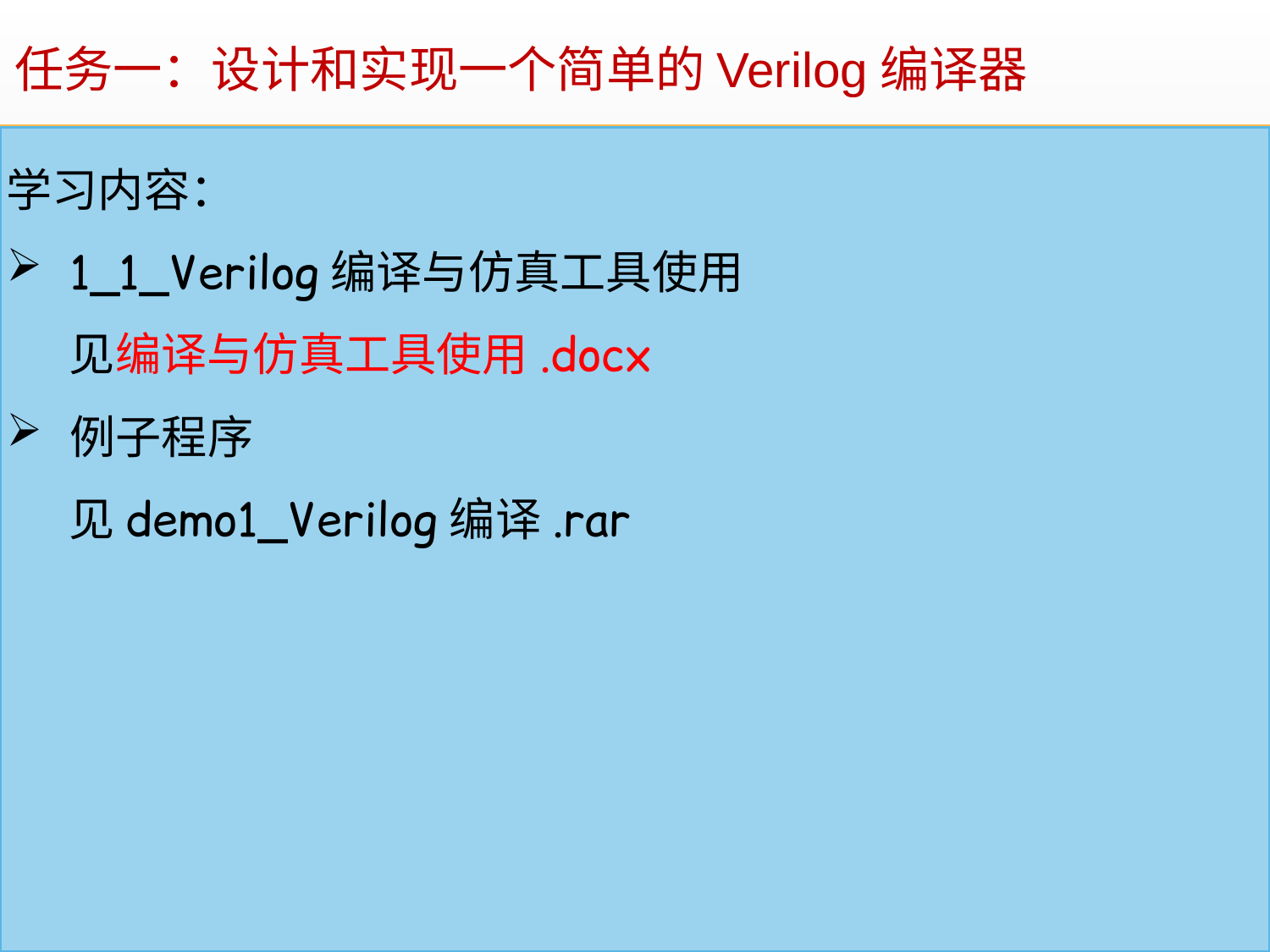

任务一：设计和实现一个简单的Verilog编译器

学习内容：
1_1_Verilog编译与仿真工具使用
     见编译与仿真工具使用.docx
例子程序
     见demo1_Verilog编译.rar